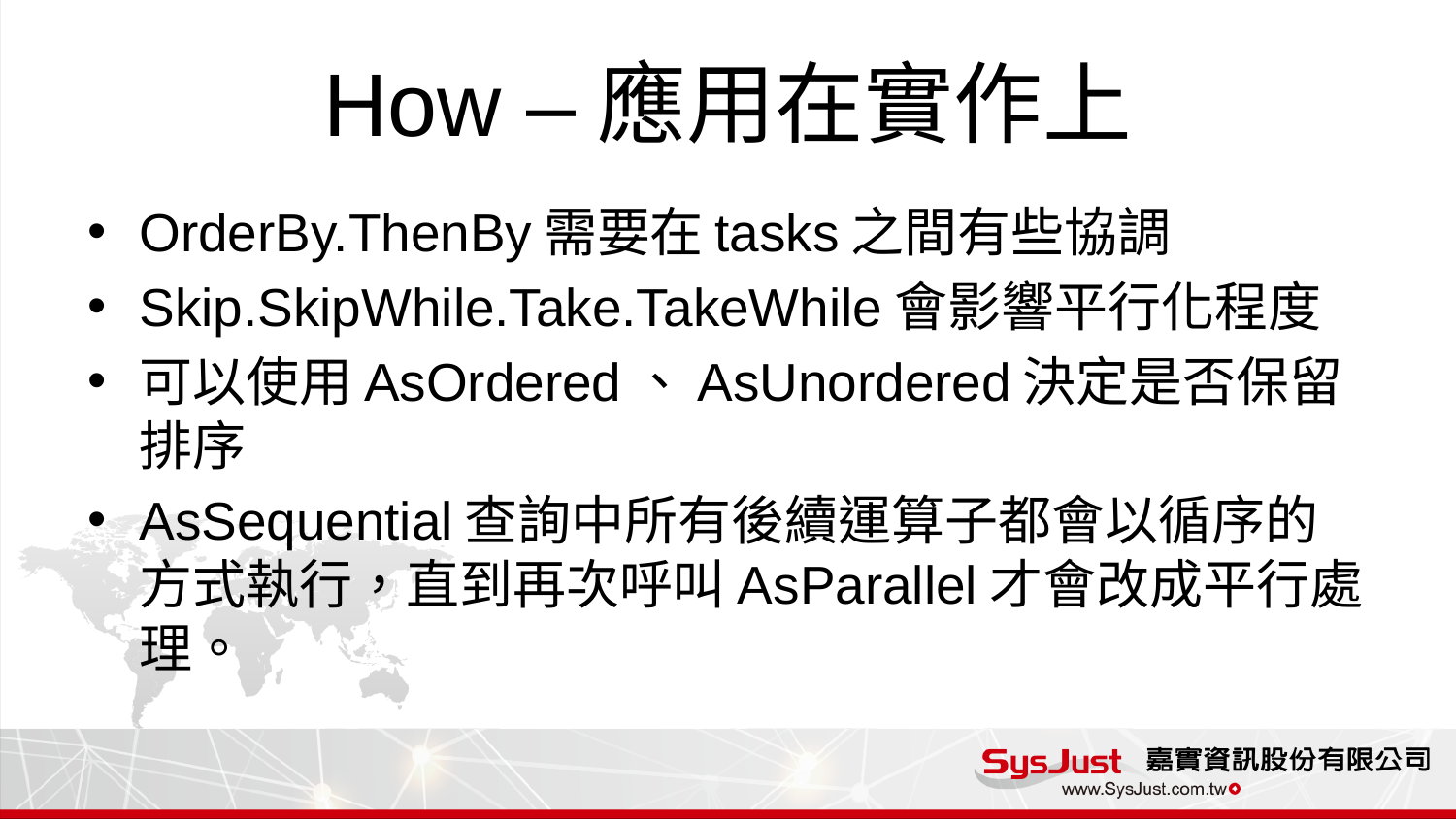

# How –應用在實作上
OrderBy.ThenBy需要在tasks之間有些協調
Skip.SkipWhile.Take.TakeWhile會影響平行化程度
可以使用AsOrdered、AsUnordered決定是否保留排序
AsSequential查詢中所有後續運算子都會以循序的方式執行，直到再次呼叫AsParallel才會改成平行處理。